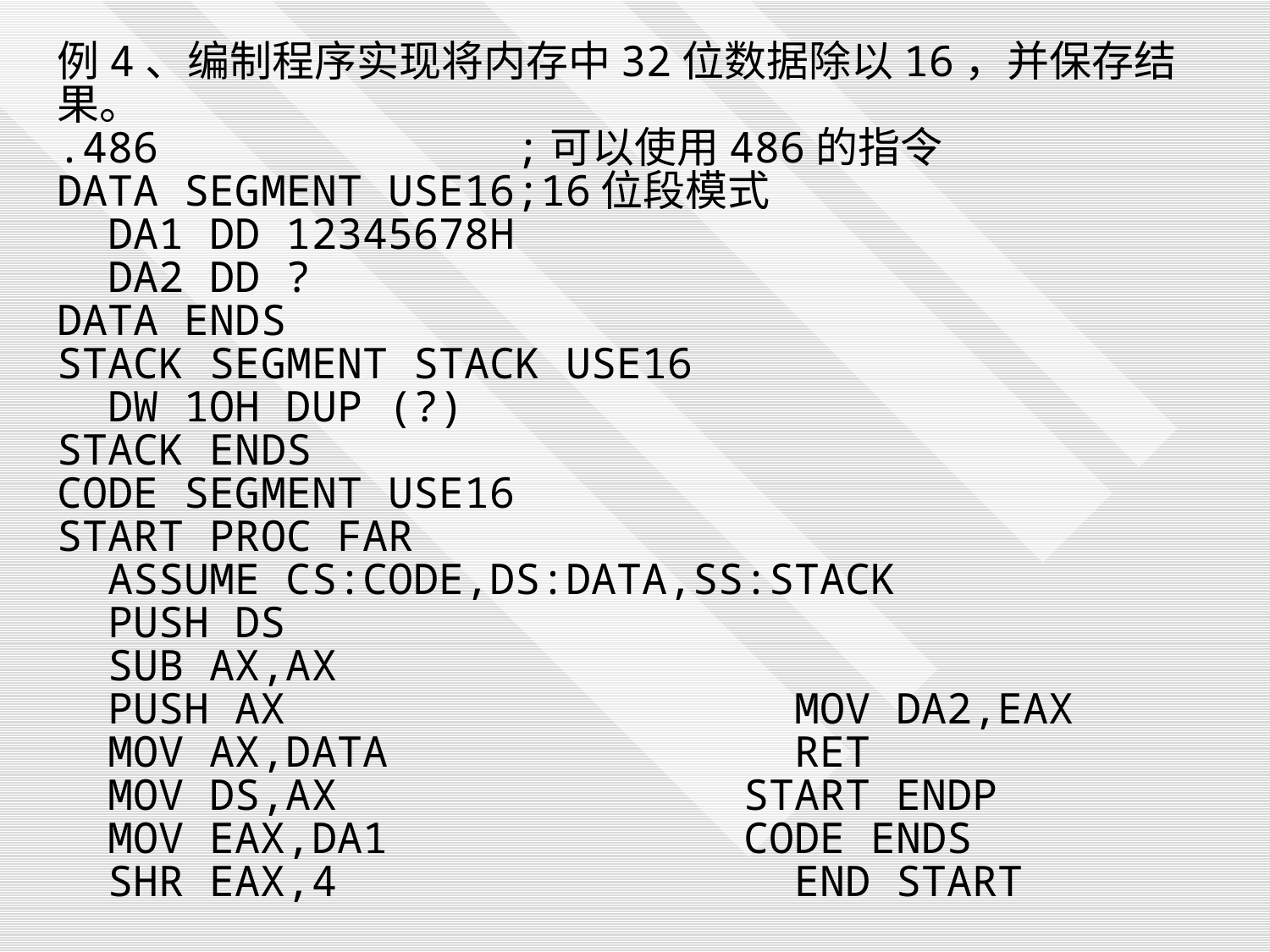

例4、编制程序实现将内存中32位数据除以16，并保存结果。
.486              ;可以使用486的指令
DATA SEGMENT USE16;16位段模式
  DA1 DD 12345678H
  DA2 DD ?
DATA ENDS
STACK SEGMENT STACK USE16
  DW 1OH DUP (?)
STACK ENDS
CODE SEGMENT USE16
START PROC FAR
  ASSUME CS:CODE,DS:DATA,SS:STACK
  PUSH DS
  SUB AX,AX
  PUSH AX                    MOV DA2,EAX
  MOV AX,DATA                RET
  MOV DS,AX                START ENDP
  MOV EAX,DA1              CODE ENDS
  SHR EAX,4                  END START